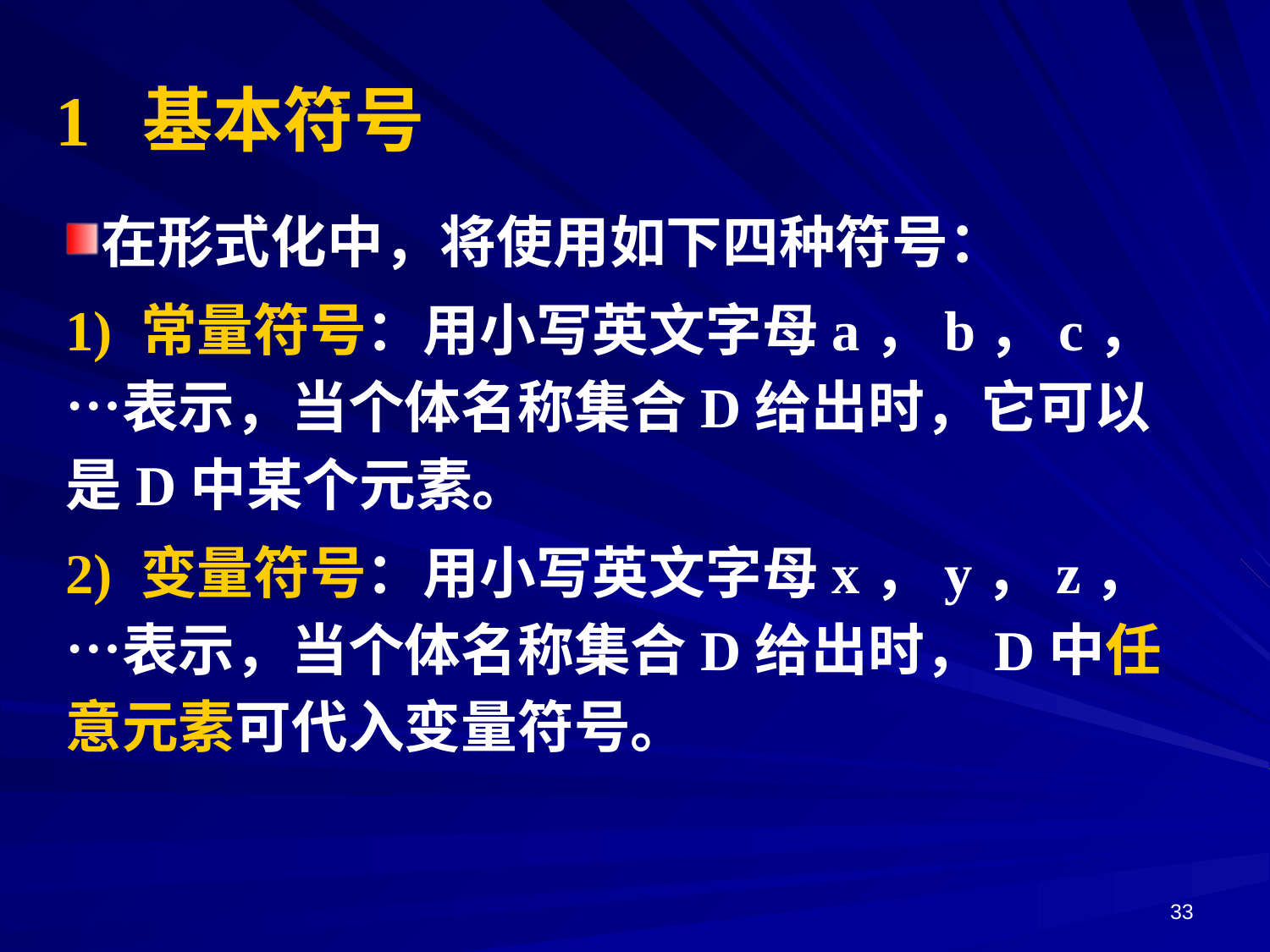

# 1  基本符号
在形式化中，将使用如下四种符号：
1) 常量符号：用小写英文字母a，b，c，…表示，当个体名称集合D给出时，它可以是D中某个元素。
2) 变量符号：用小写英文字母x，y，z，…表示，当个体名称集合D给出时，D中任意元素可代入变量符号。
33